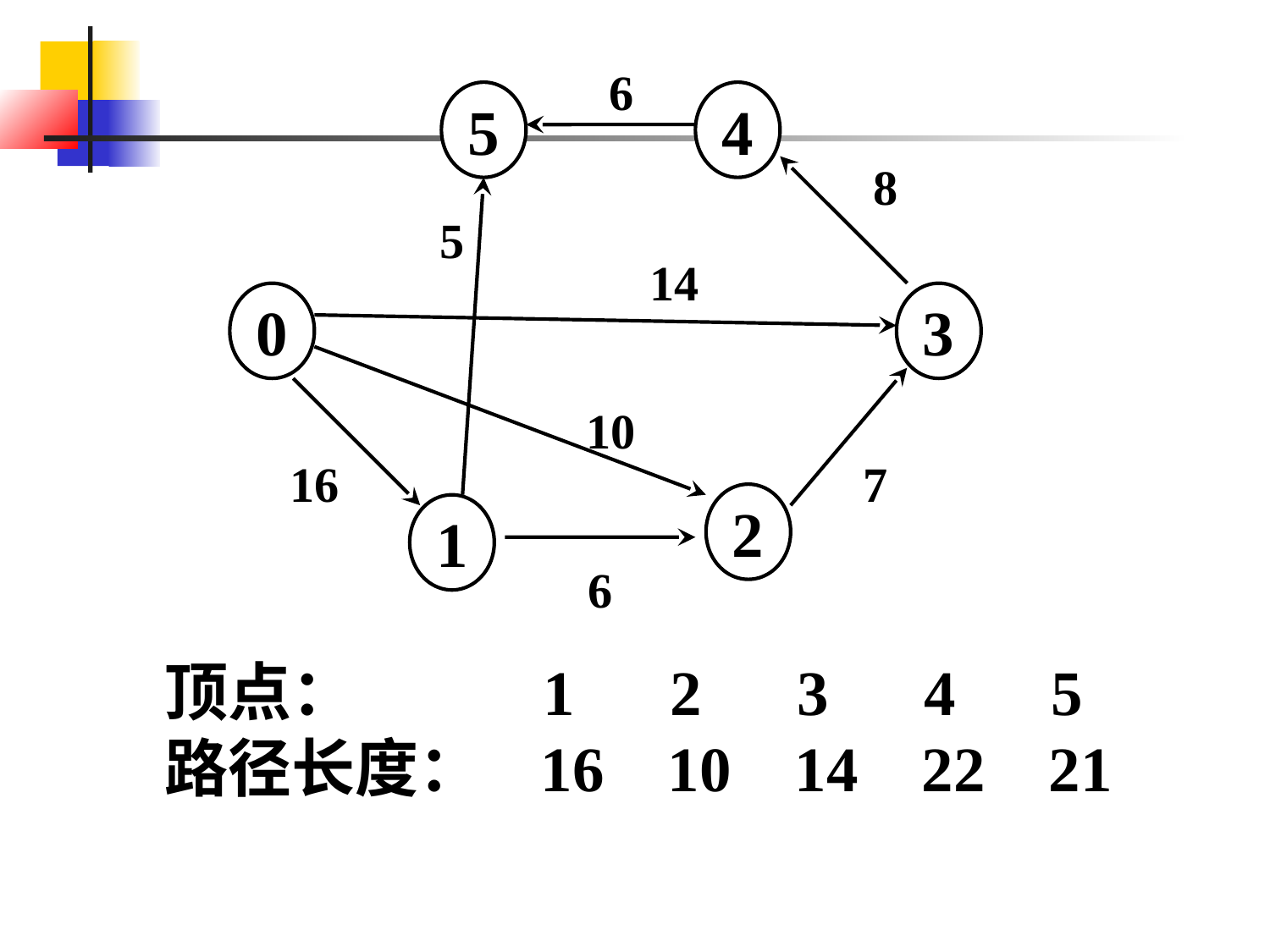

6
5
4

8

5
14
0
3

10
16
7
2
1

6

顶点：            1      2      3      4      5
路径长度：   16    10    14    22    21